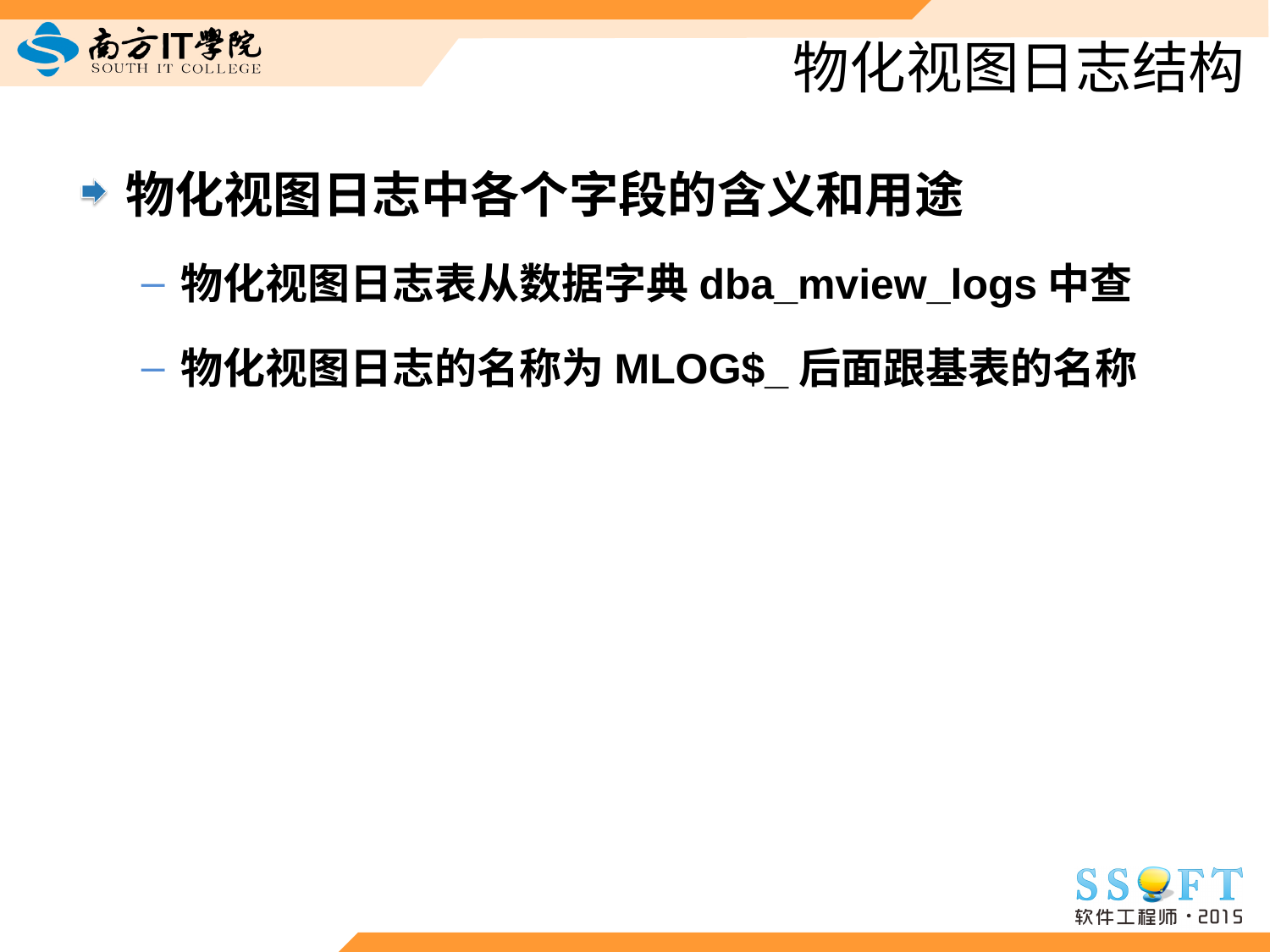

# 物化视图日志结构
物化视图日志中各个字段的含义和用途
物化视图日志表从数据字典dba_mview_logs中查
物化视图日志的名称为MLOG$_后面跟基表的名称